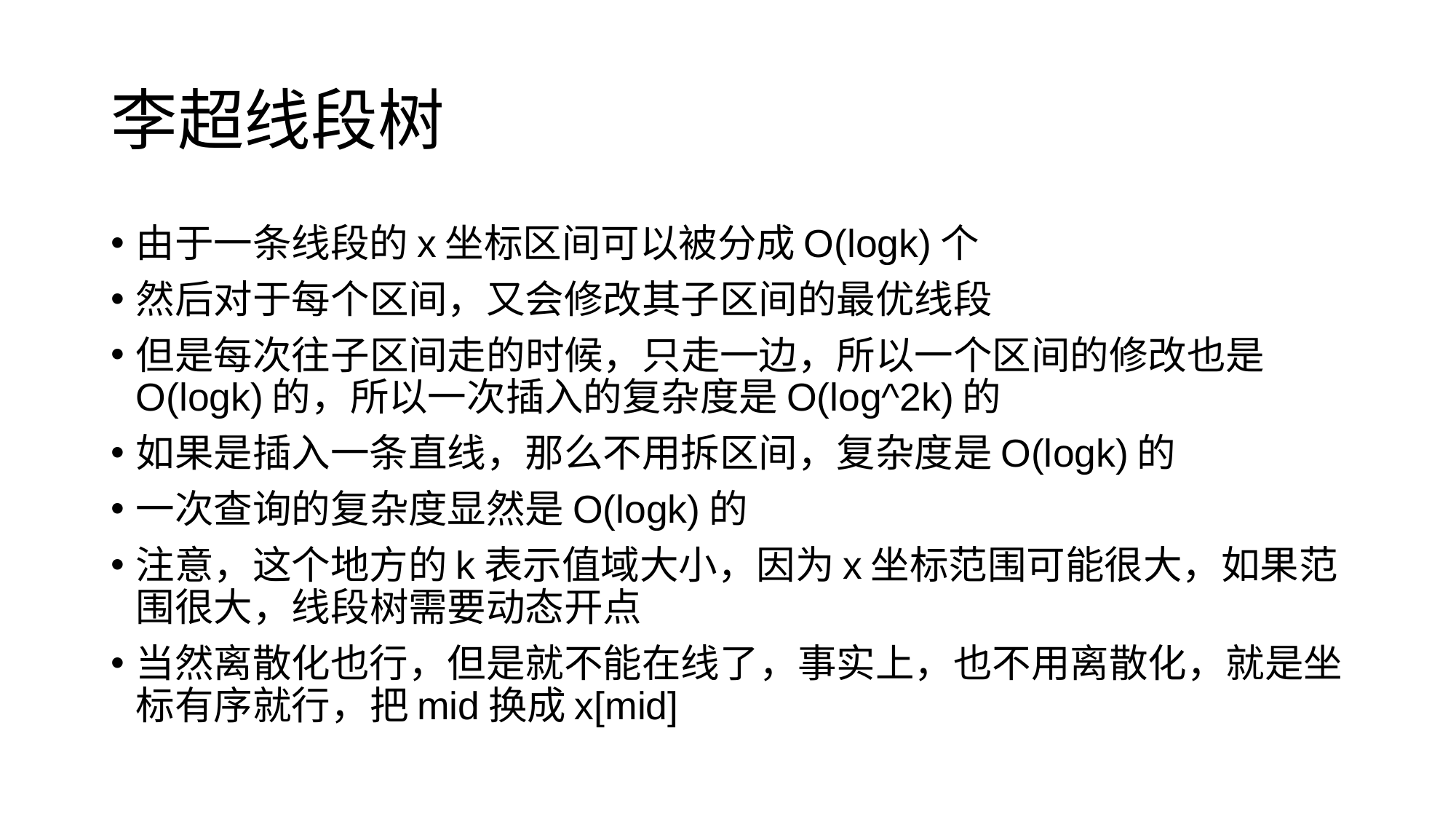

# 李超线段树
由于一条线段的x坐标区间可以被分成O(logk)个
然后对于每个区间，又会修改其子区间的最优线段
但是每次往子区间走的时候，只走一边，所以一个区间的修改也是O(logk)的，所以一次插入的复杂度是O(log^2k)的
如果是插入一条直线，那么不用拆区间，复杂度是O(logk)的
一次查询的复杂度显然是O(logk)的
注意，这个地方的k表示值域大小，因为x坐标范围可能很大，如果范围很大，线段树需要动态开点
当然离散化也行，但是就不能在线了，事实上，也不用离散化，就是坐标有序就行，把mid换成x[mid]